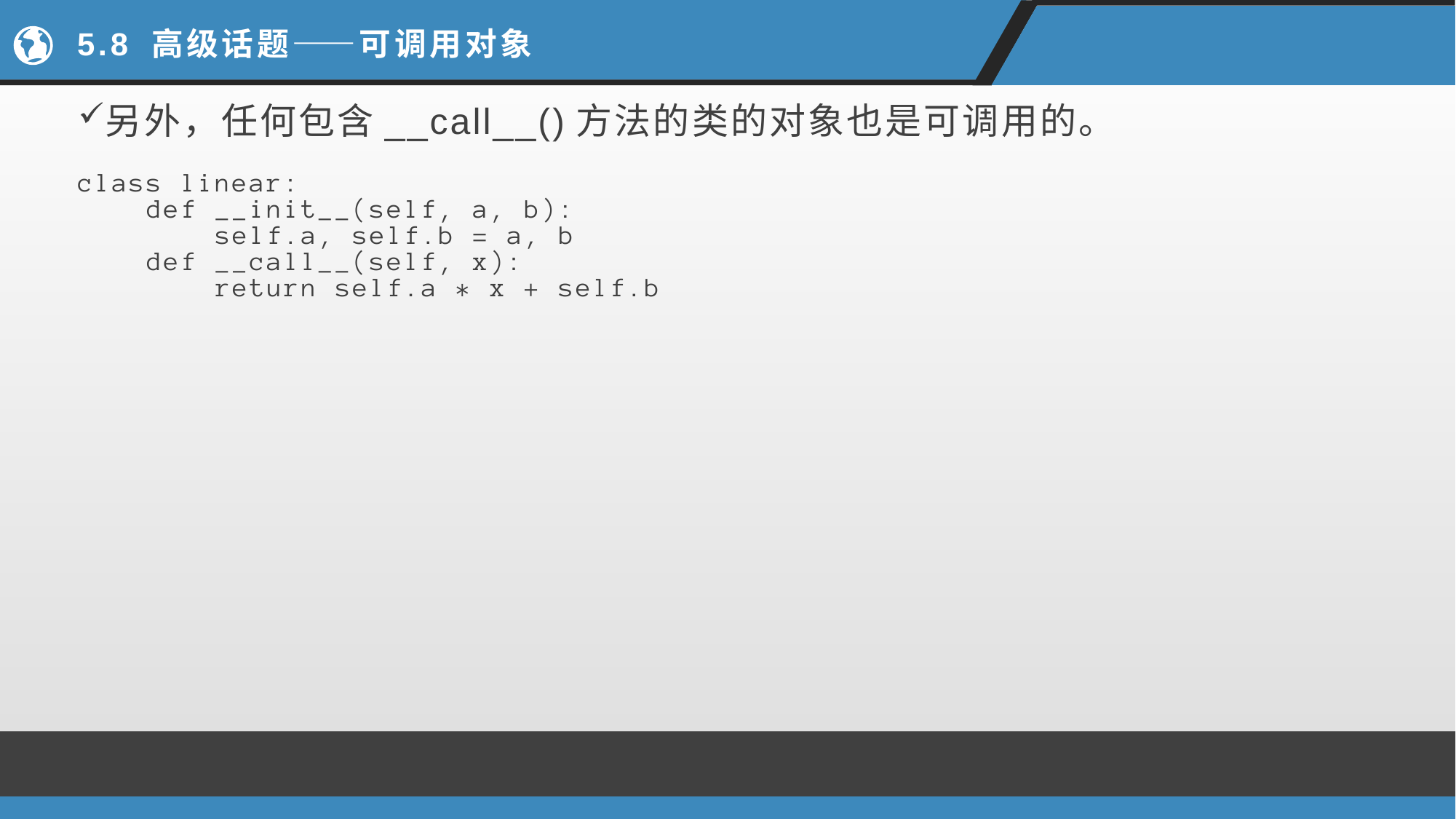

# 5.8 高级话题——可调用对象

另外，任何包含__call__()方法的类的对象也是可调用的。

class linear:
    def __init__(self, a, b):
        self.a, self.b = a, b
    def __call__(self, x):
        return self.a * x + self.b